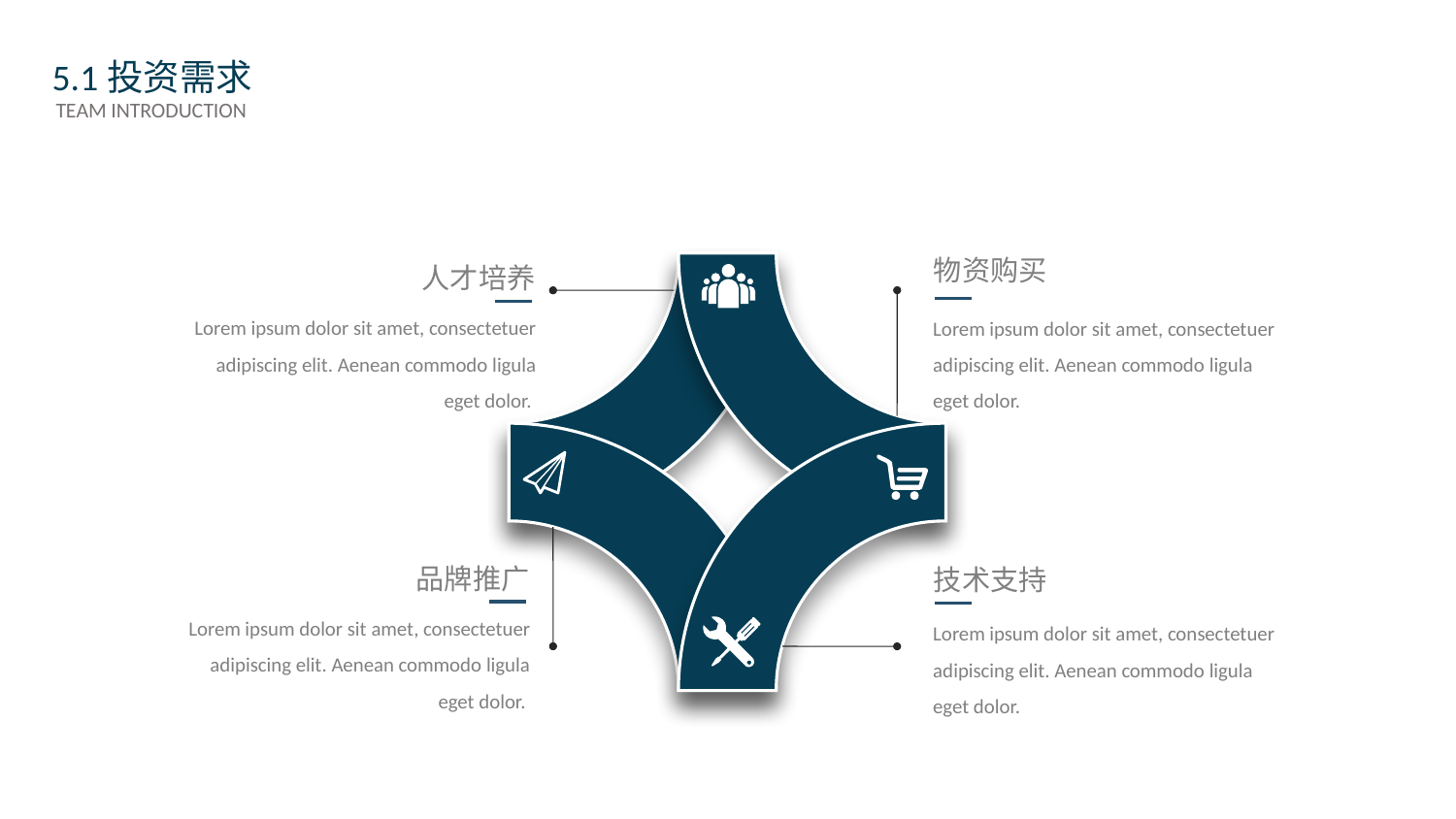

5.1投资需求
TEAM INTRODUCTION
物资购买
Lorem ipsum dolor sit amet, consectetuer adipiscing elit. Aenean commodo ligula eget dolor.

人才培养
Lorem ipsum dolor sit amet, consectetuer adipiscing elit. Aenean commodo ligula eget dolor.

品牌推广
Lorem ipsum dolor sit amet, consectetuer adipiscing elit. Aenean commodo ligula eget dolor.
技术支持
Lorem ipsum dolor sit amet, consectetuer adipiscing elit. Aenean commodo ligula eget dolor.